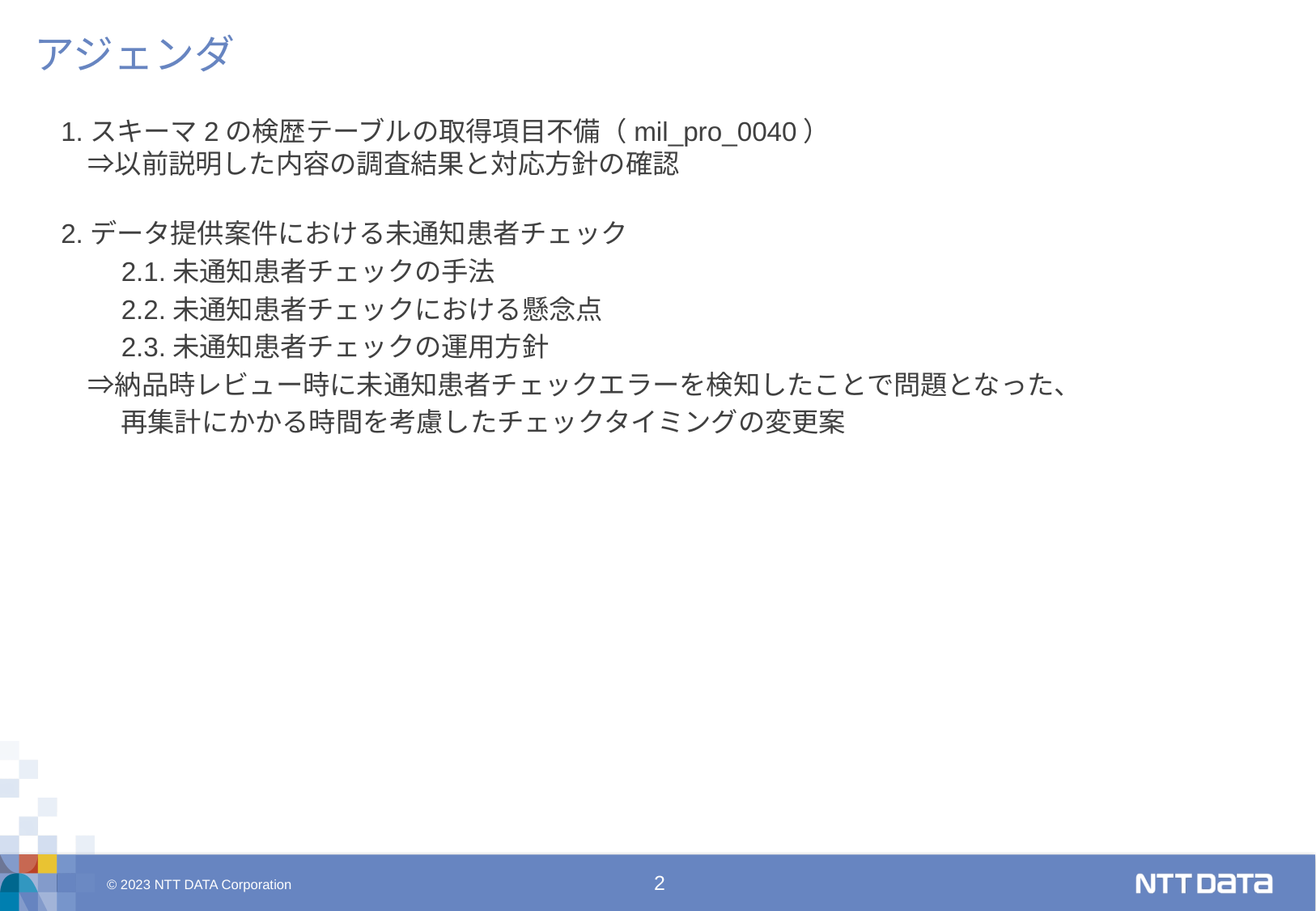

# アジェンダ
1.スキーマ2の検歴テーブルの取得項目不備（mil_pro_0040）
　⇒以前説明した内容の調査結果と対応方針の確認
2.データ提供案件における未通知患者チェック
　　2.1.未通知患者チェックの手法
　　2.2.未通知患者チェックにおける懸念点
　　2.3.未通知患者チェックの運用方針
　⇒納品時レビュー時に未通知患者チェックエラーを検知したことで問題となった、
　　 再集計にかかる時間を考慮したチェックタイミングの変更案